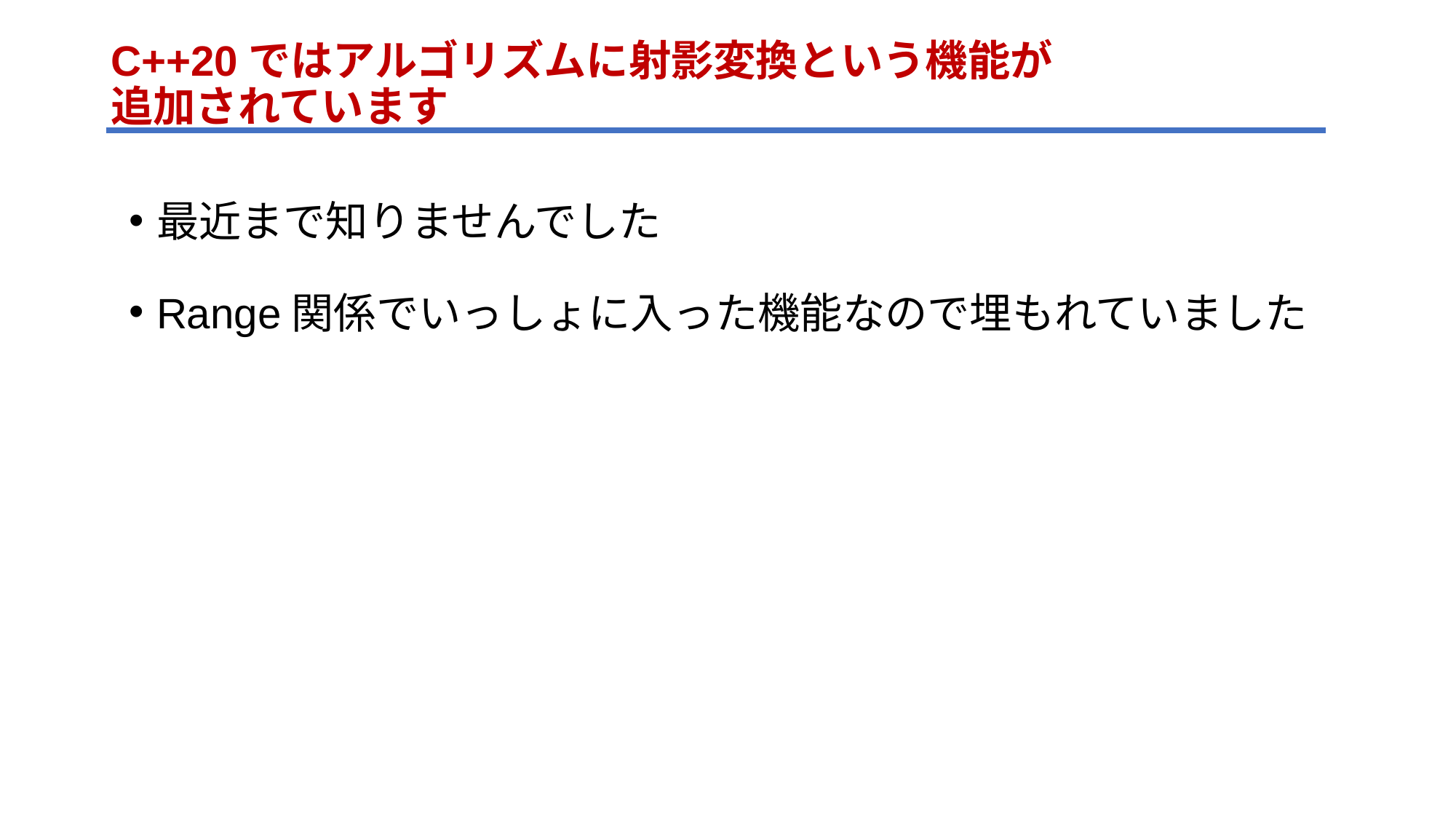

# C++20ではアルゴリズムに射影変換という機能が 追加されています
最近まで知りませんでした
Range関係でいっしょに入った機能なので埋もれていました